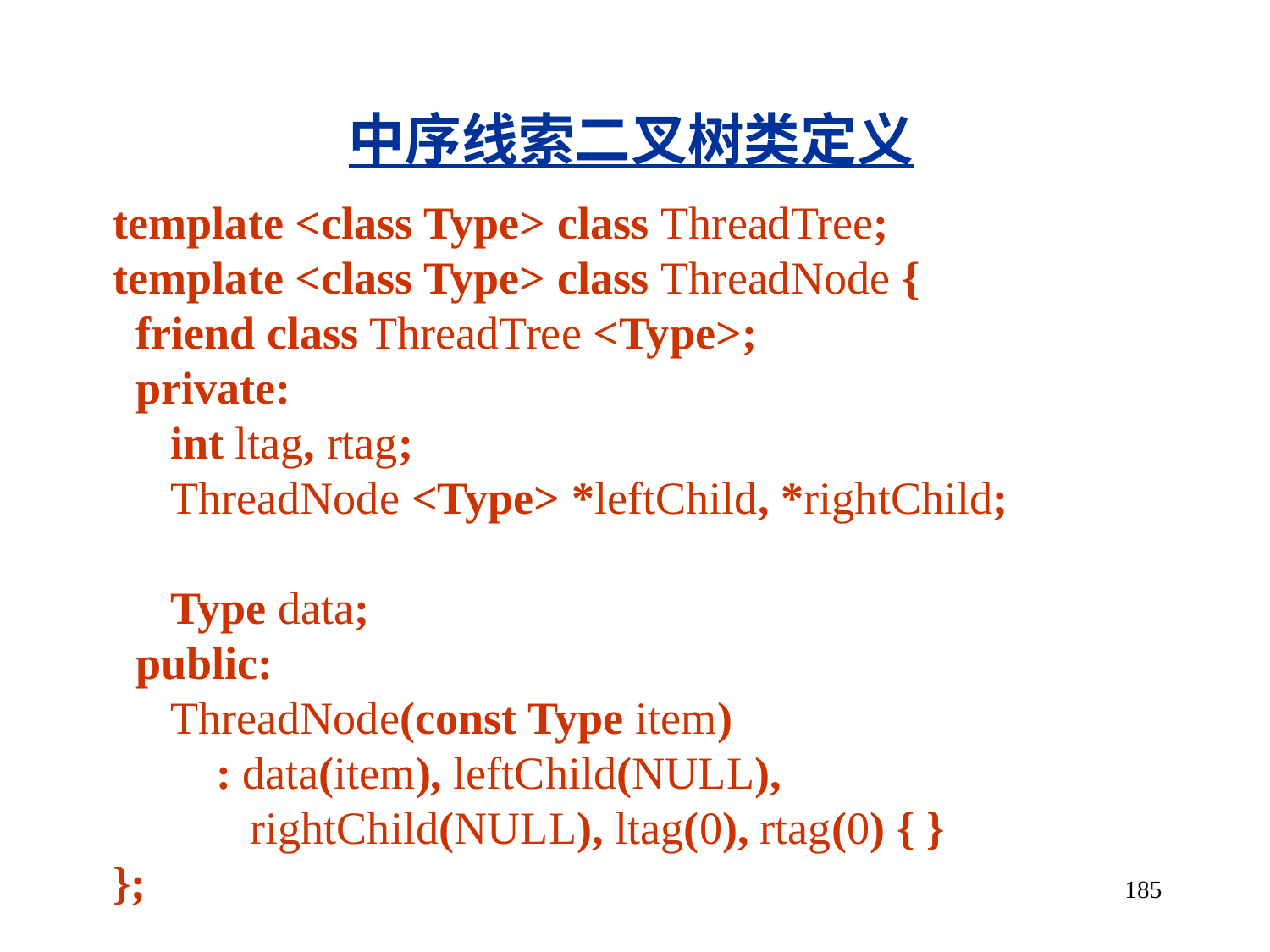

中序线索二叉树类定义
template <class Type> class ThreadTree;
template <class Type> class ThreadNode {
  friend class ThreadTree <Type>;
  private:
     int ltag, rtag;
     ThreadNode <Type> *leftChild, *rightChild;
     Type data;
  public:
     ThreadNode(const Type item)
         : data(item), leftChild(NULL),
            rightChild(NULL), ltag(0), rtag(0) { }
};
185